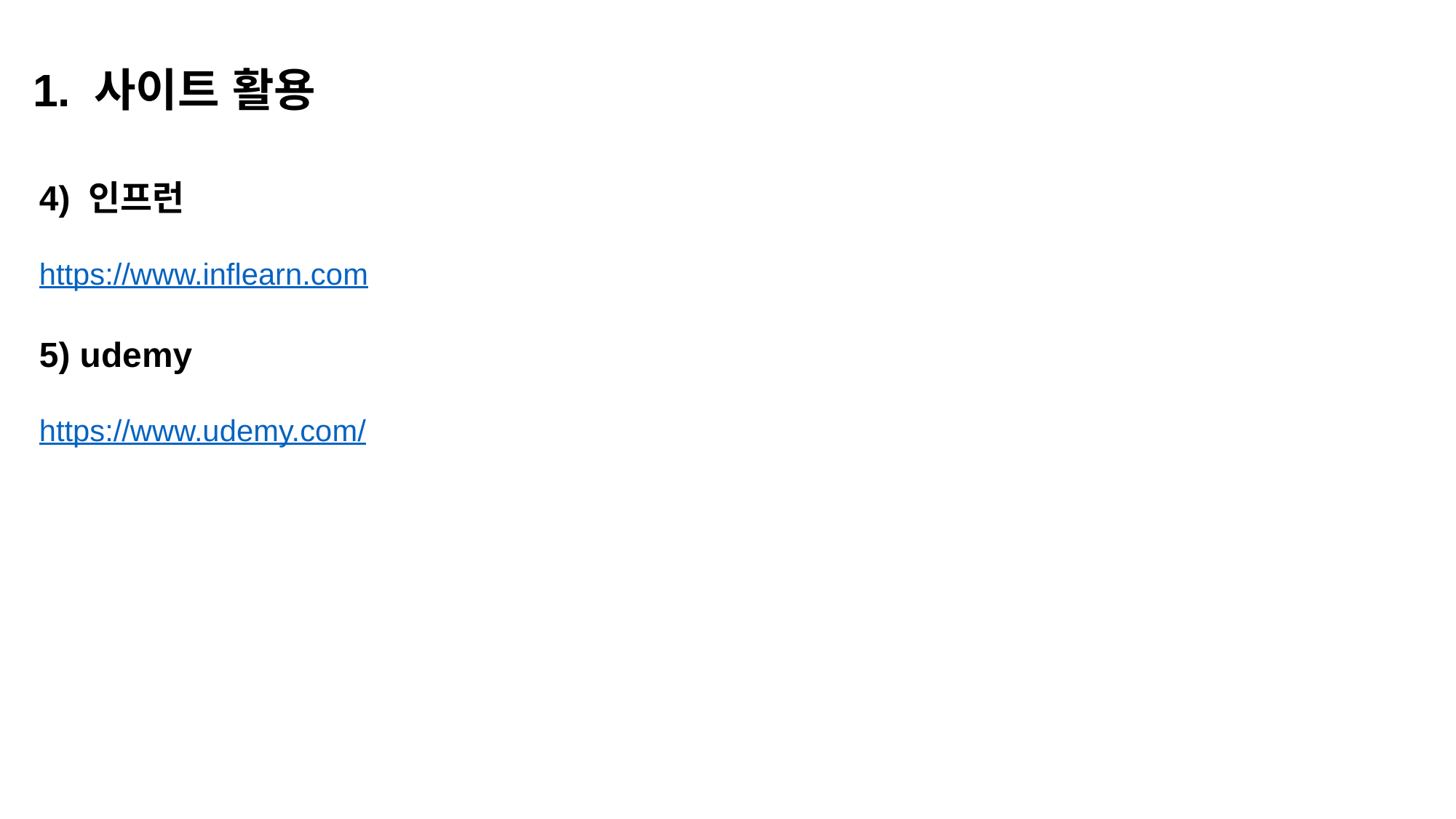

1. 사이트 활용
4) 인프런

https://www.inflearn.com

5) udemy

https://www.udemy.com/